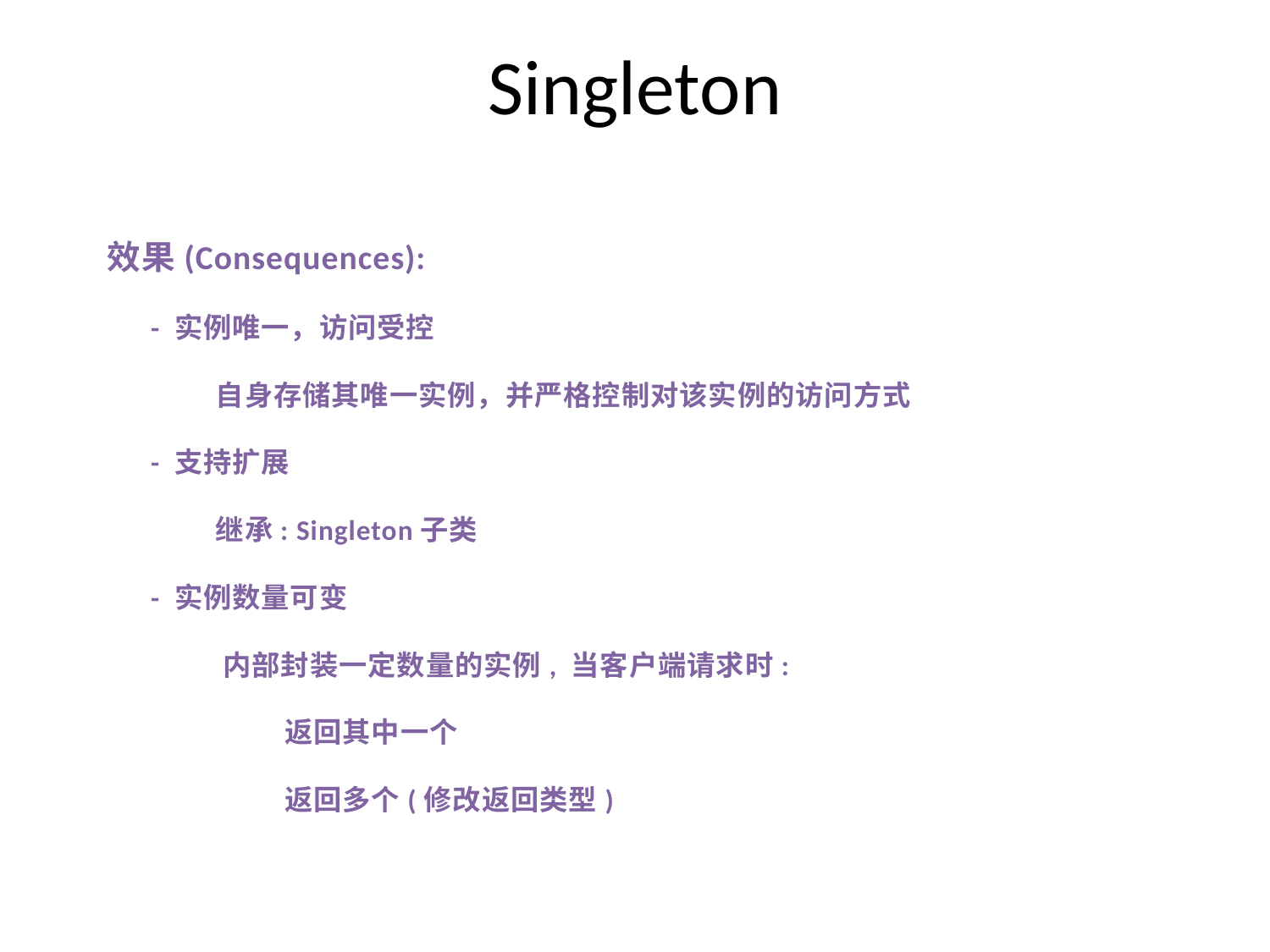

Singleton
效果(Consequences):

      - 实例唯一，访问受控

              自身存储其唯一实例，并严格控制对该实例的访问方式

      - 支持扩展

              继承: Singleton子类

      - 实例数量可变

               内部封装一定数量的实例, 当客户端请求时:

	      返回其中一个

	      返回多个(修改返回类型)